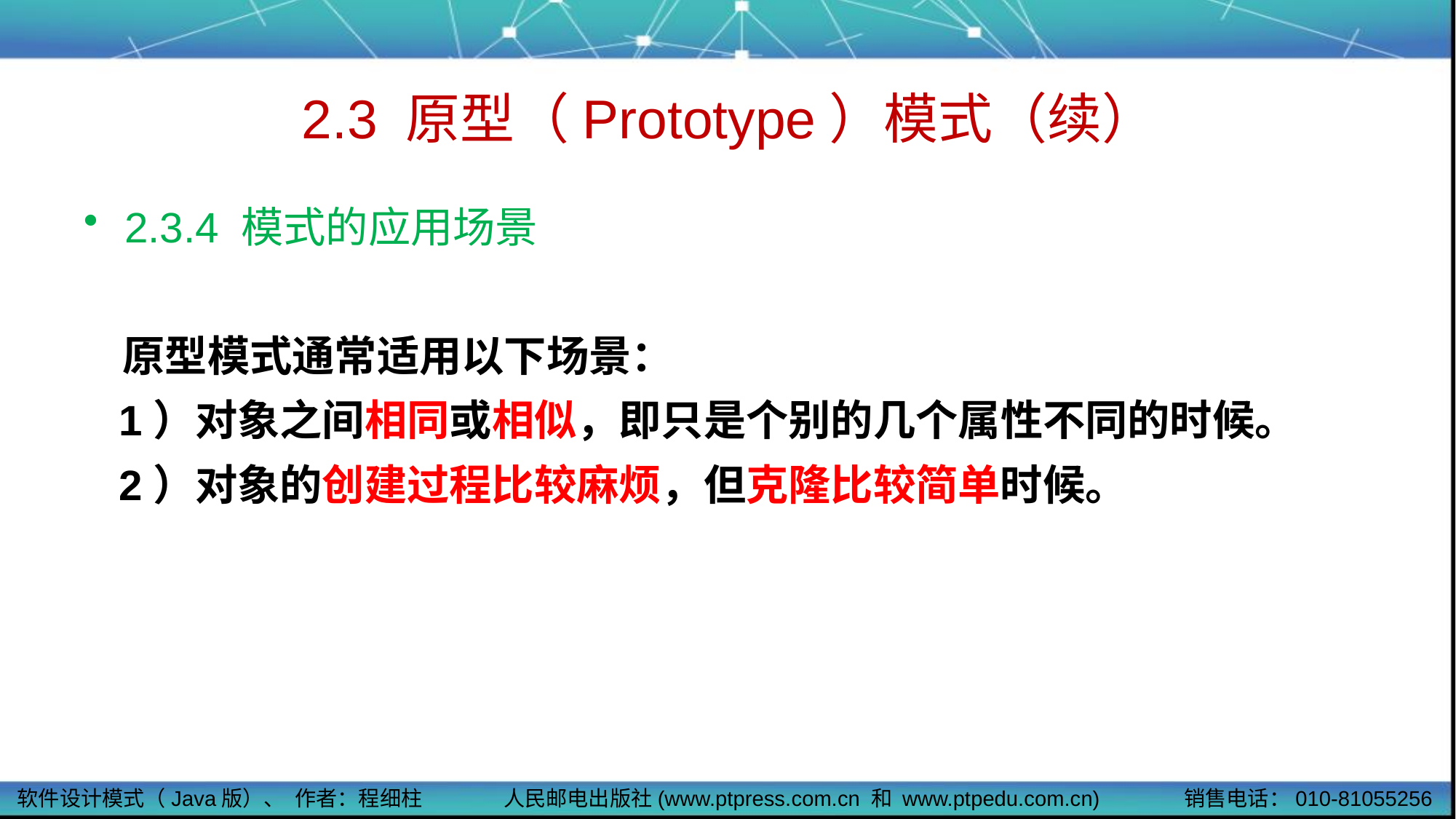

# 2.3 原型（Prototype）模式（续）
2.3.4 模式的应用场景

   原型模式通常适用以下场景：
   1）对象之间相同或相似，即只是个别的几个属性不同的时候。
   2）对象的创建过程比较麻烦，但克隆比较简单时候。
软件设计模式（Java版）、  作者：程细柱
人民邮电出版社(www.ptpress.com.cn 和 www.ptpedu.com.cn)
销售电话：010-81055256